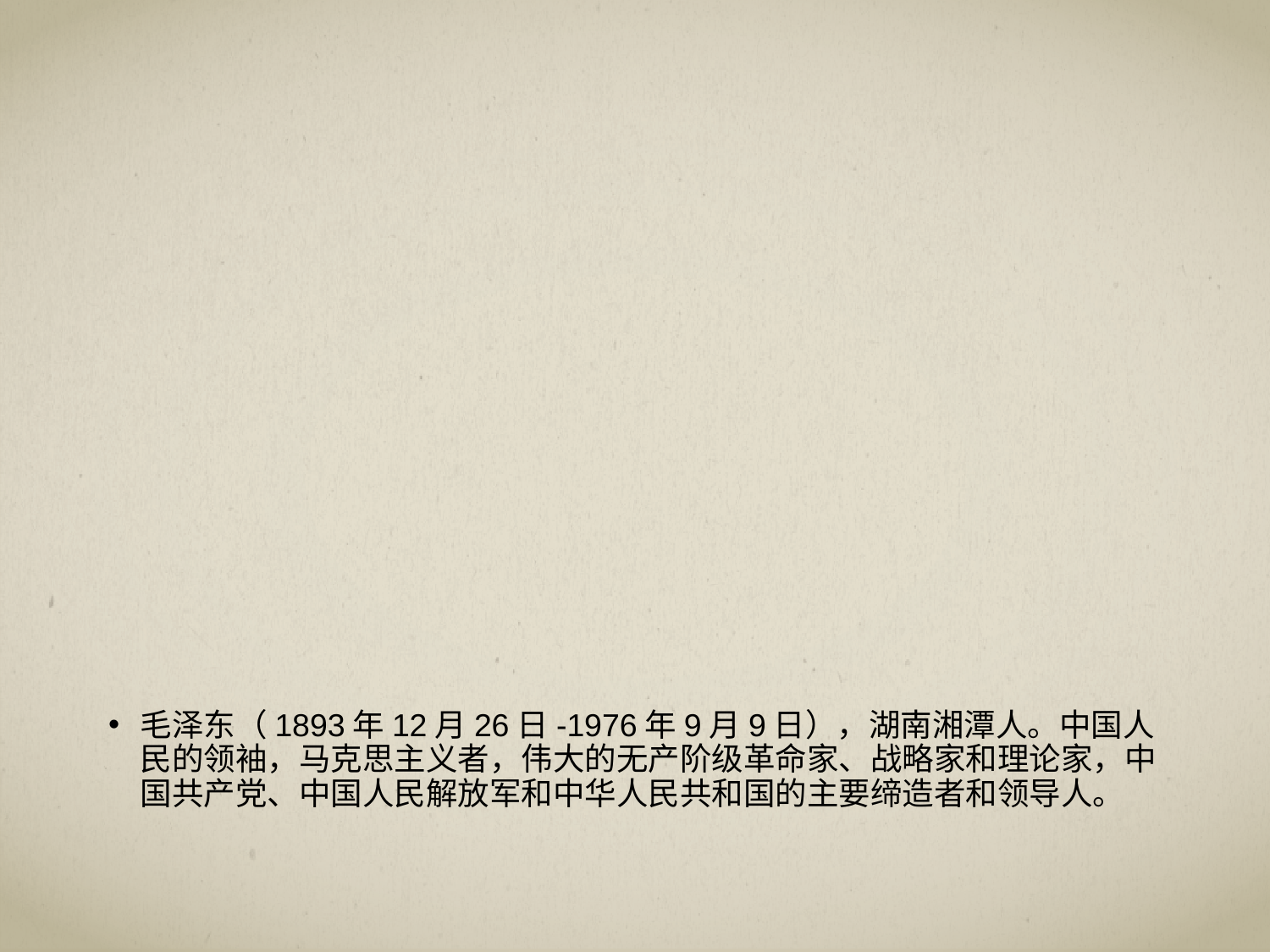

毛泽东（1893年12月26日-1976年9月9日），湖南湘潭人。中国人民的领袖，马克思主义者，伟大的无产阶级革命家、战略家和理论家，中国共产党、中国人民解放军和中华人民共和国的主要缔造者和领导人。